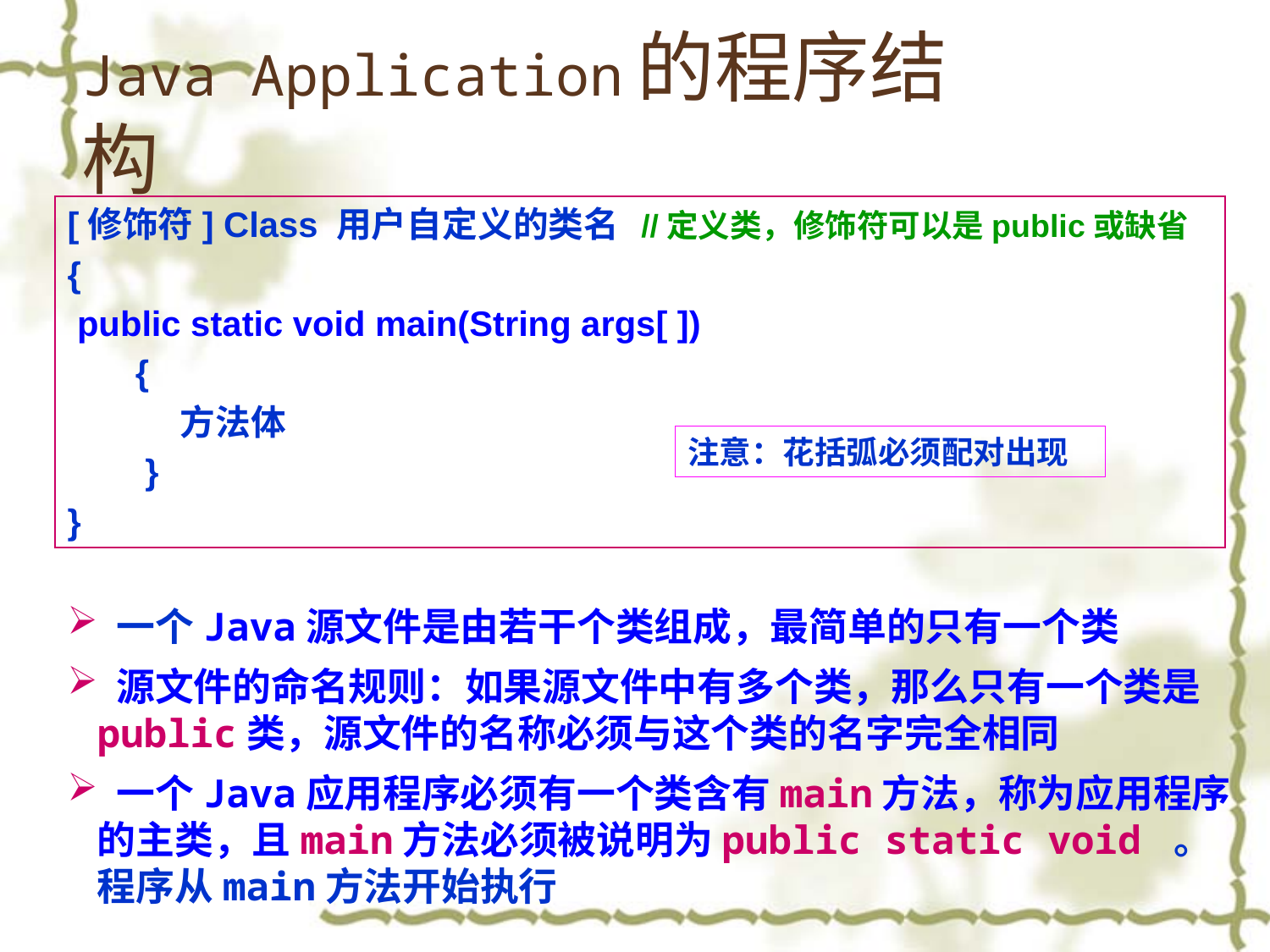

# Java Application的程序结构
[修饰符] Class 用户自定义的类名  //定义类，修饰符可以是public或缺省
{
 public static void main(String args[ ])
       {
             方法体
        }
}

注意：花括弧必须配对出现
 一个Java源文件是由若干个类组成，最简单的只有一个类
 源文件的命名规则：如果源文件中有多个类，那么只有一个类是public类，源文件的名称必须与这个类的名字完全相同
 一个Java应用程序必须有一个类含有main方法，称为应用程序的主类，且main方法必须被说明为public static void 。程序从main方法开始执行